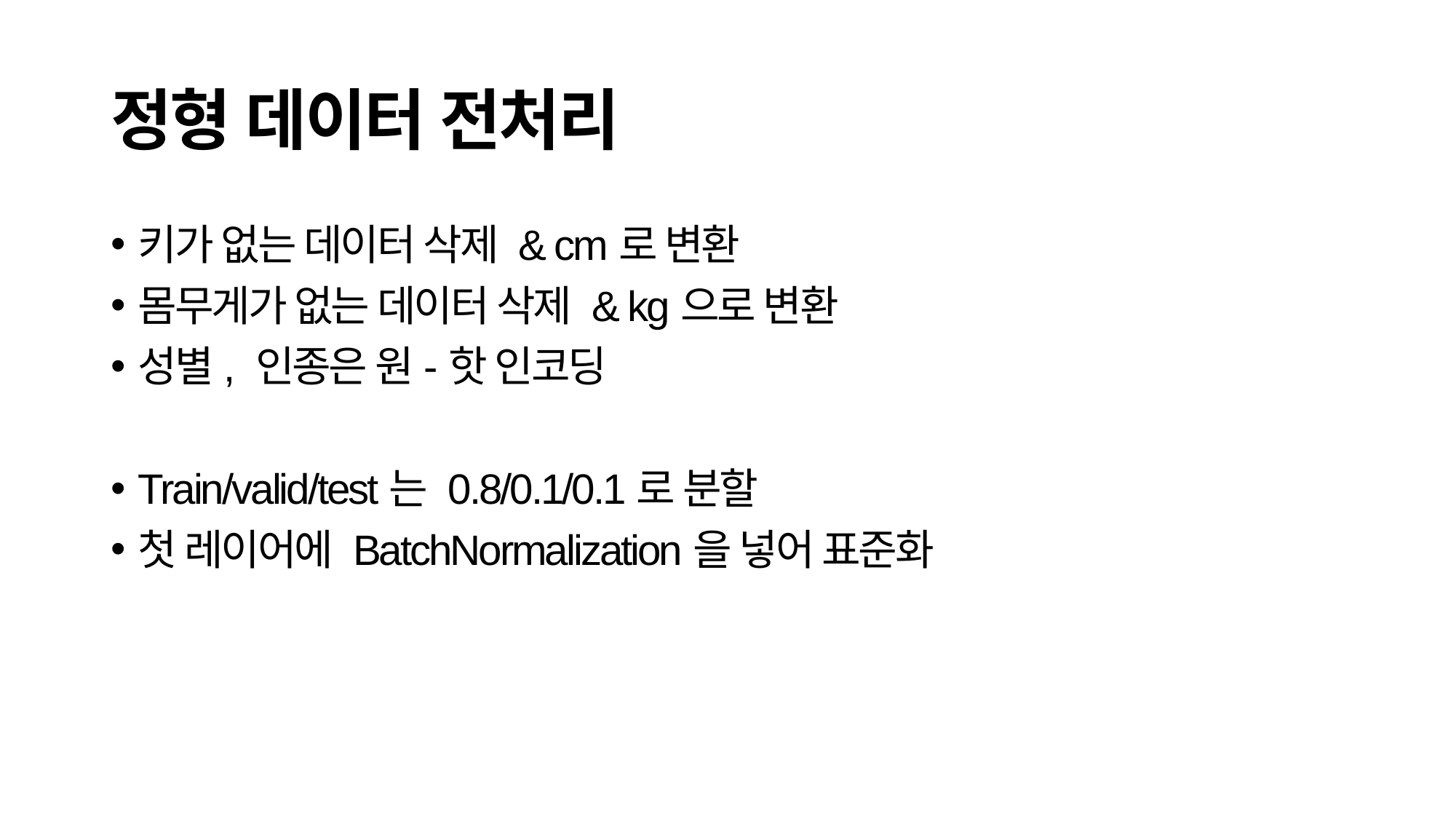

# 정형 데이터 전처리
키가 없는 데이터 삭제 & cm로 변환
몸무게가 없는 데이터 삭제 & kg으로 변환
성별, 인종은 원-핫 인코딩

Train/valid/test는 0.8/0.1/0.1로 분할
첫 레이어에 BatchNormalization을 넣어 표준화